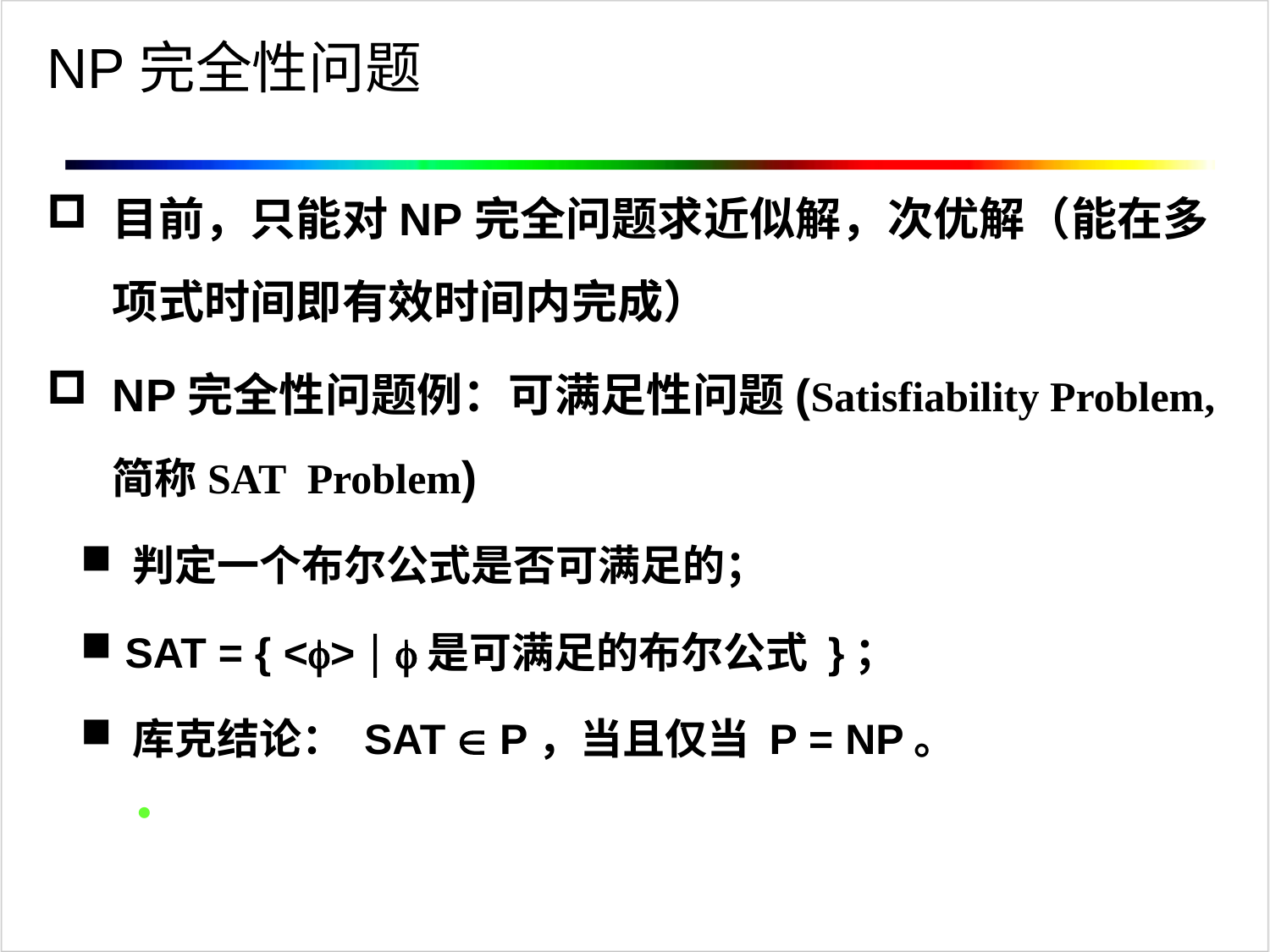

NP完全性问题
目前，只能对NP完全问题求近似解，次优解（能在多项式时间即有效时间内完成）
NP完全性问题例：可满足性问题(Satisfiability Problem, 简称SAT  Problem)
 判定一个布尔公式是否可满足的；
 SAT = { <φ> | φ是可满足的布尔公式 }；
 库克结论： SAT ∈ P，当且仅当 P = NP。